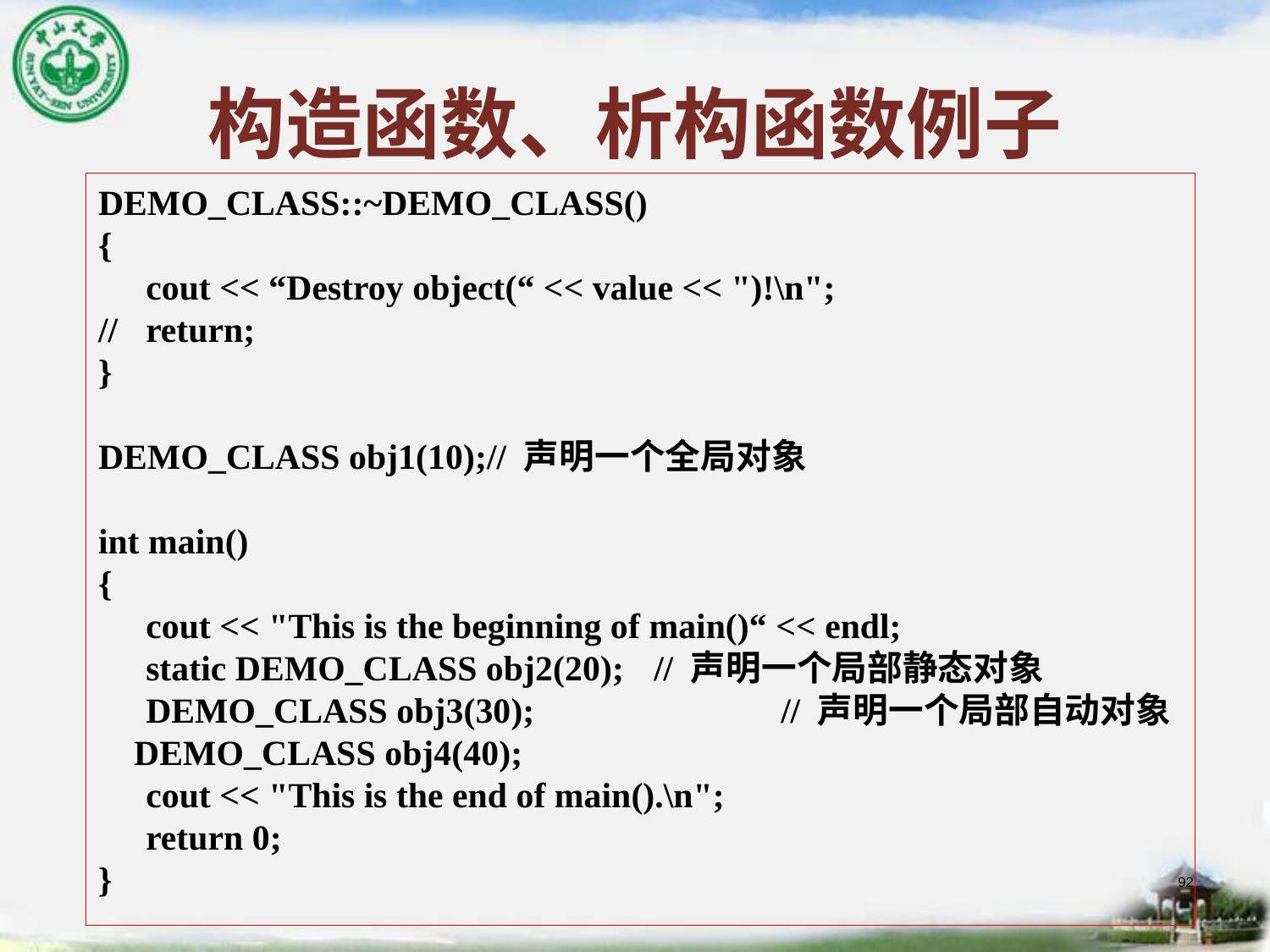

# 构造函数、析构函数例子
DEMO_CLASS::~DEMO_CLASS()
{
	cout << “Destroy object(“ << value << ")!\n";
//	return;
}

DEMO_CLASS obj1(10);// 声明一个全局对象

int main()
{
	cout << "This is the beginning of main()“ << endl;
	static DEMO_CLASS obj2(20);	// 声明一个局部静态对象
	DEMO_CLASS obj3(30);		// 声明一个局部自动对象
    DEMO_CLASS obj4(40);
	cout << "This is the end of main().\n";
	return 0;
}
92